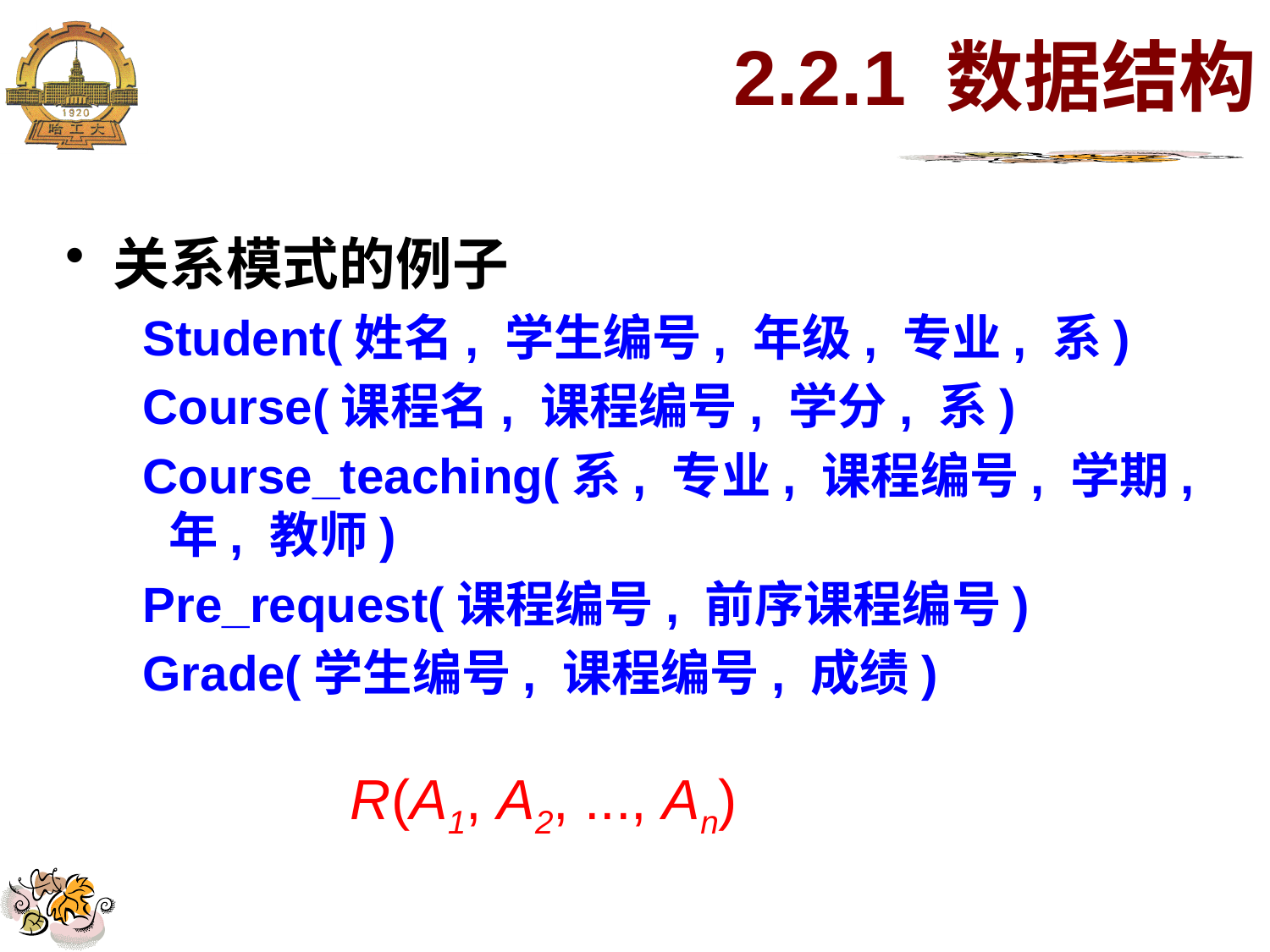

# 2.2.1 数据结构
关系模式的例子
 Student(姓名, 学生编号, 年级, 专业, 系)
 Course(课程名, 课程编号, 学分, 系)
 Course_teaching(系, 专业, 课程编号, 学期, 年, 教师)
 Pre_request(课程编号, 前序课程编号)
 Grade(学生编号, 课程编号, 成绩)
R(A1, A2, ..., An)